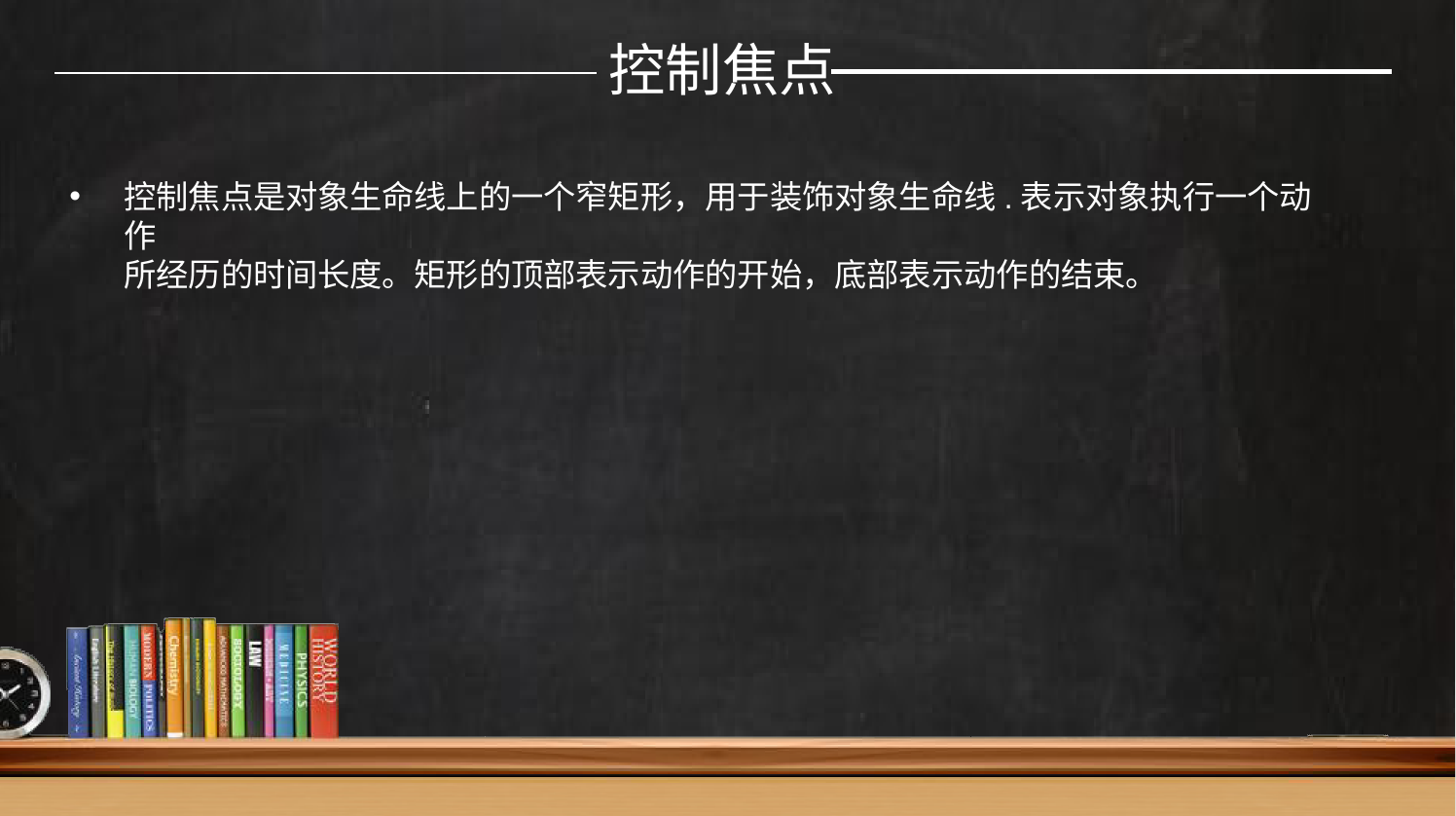

# 控制焦点

控制焦点是对象生命线上的一个窄矩形，用于装饰对象生命线.表示对象执行一个动作
所经历的时间长度。矩形的顶部表示动作的开始，底部表示动作的结束。